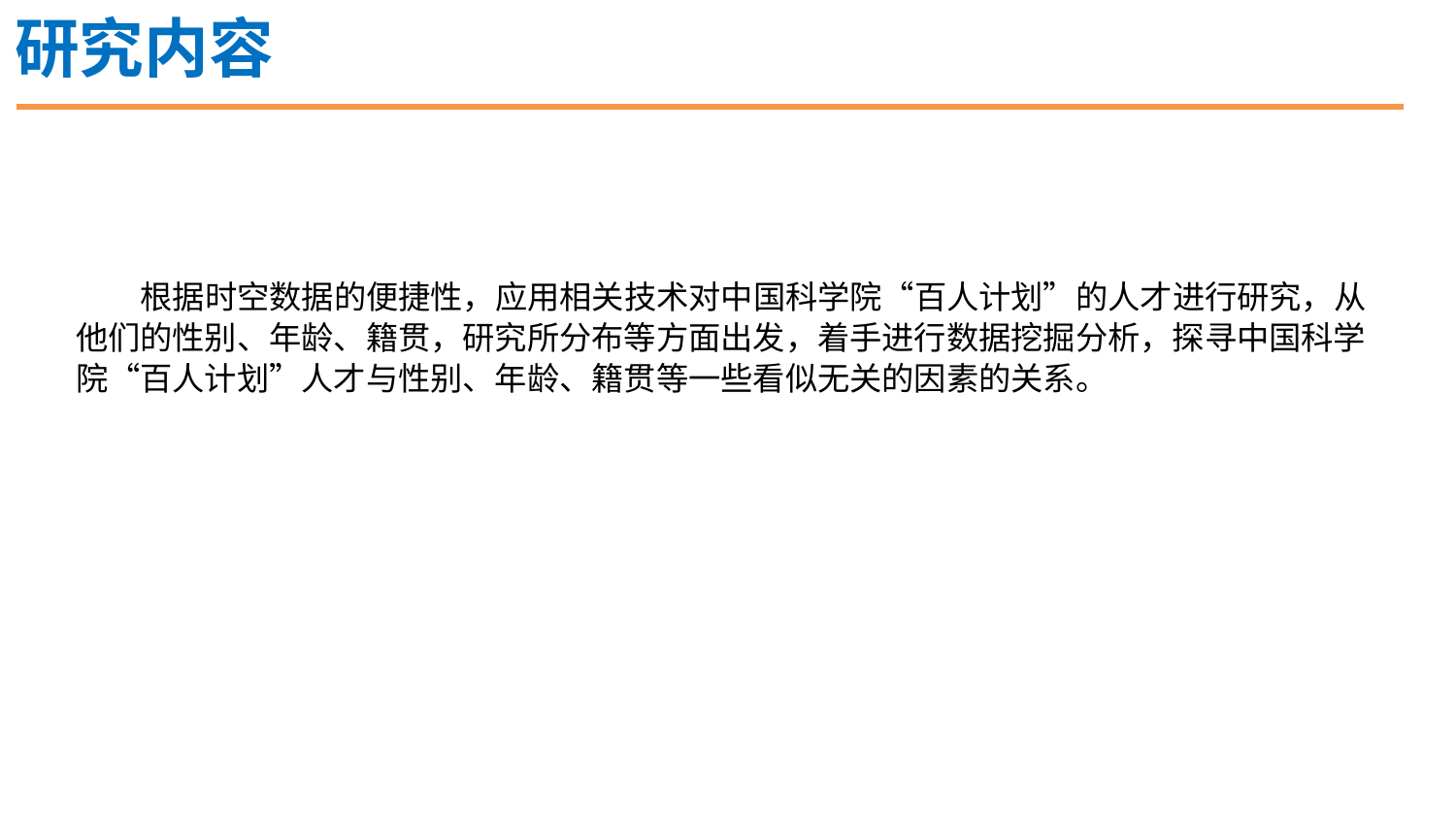

研究内容

根据时空数据的便捷性，应用相关技术对中国科学院“百人计划”的人才进行研究，从他们的性别、年龄、籍贯，研究所分布等方面出发，着手进行数据挖掘分析，探寻中国科学院“百人计划”人才与性别、年龄、籍贯等一些看似无关的因素的关系。